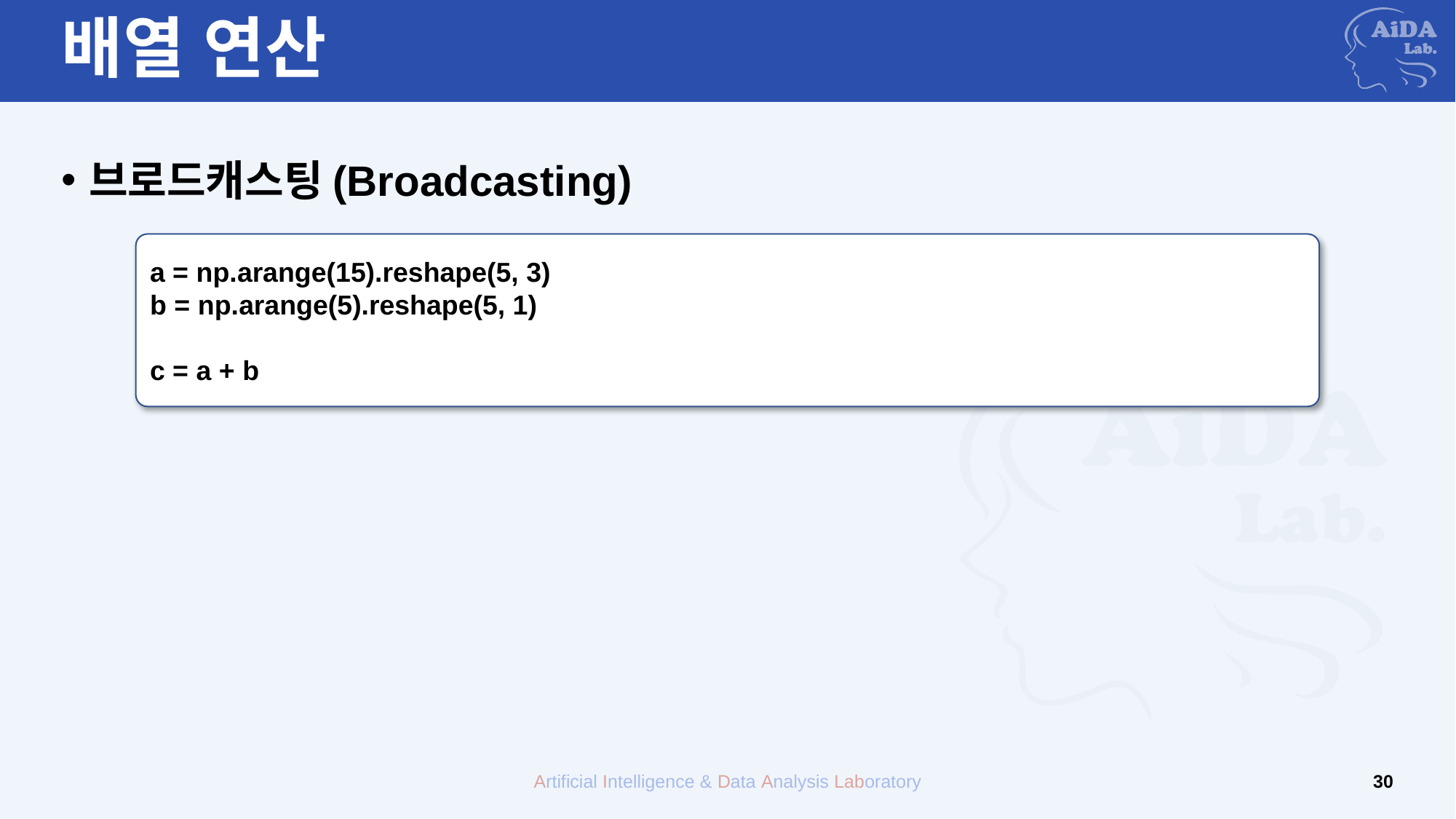

# 배열 연산
브로드캐스팅(Broadcasting)

a = np.arange(15).reshape(5, 3)
b = np.arange(5).reshape(5, 1)

c = a + b
Artificial Intelligence & Data Analysis Laboratory
30